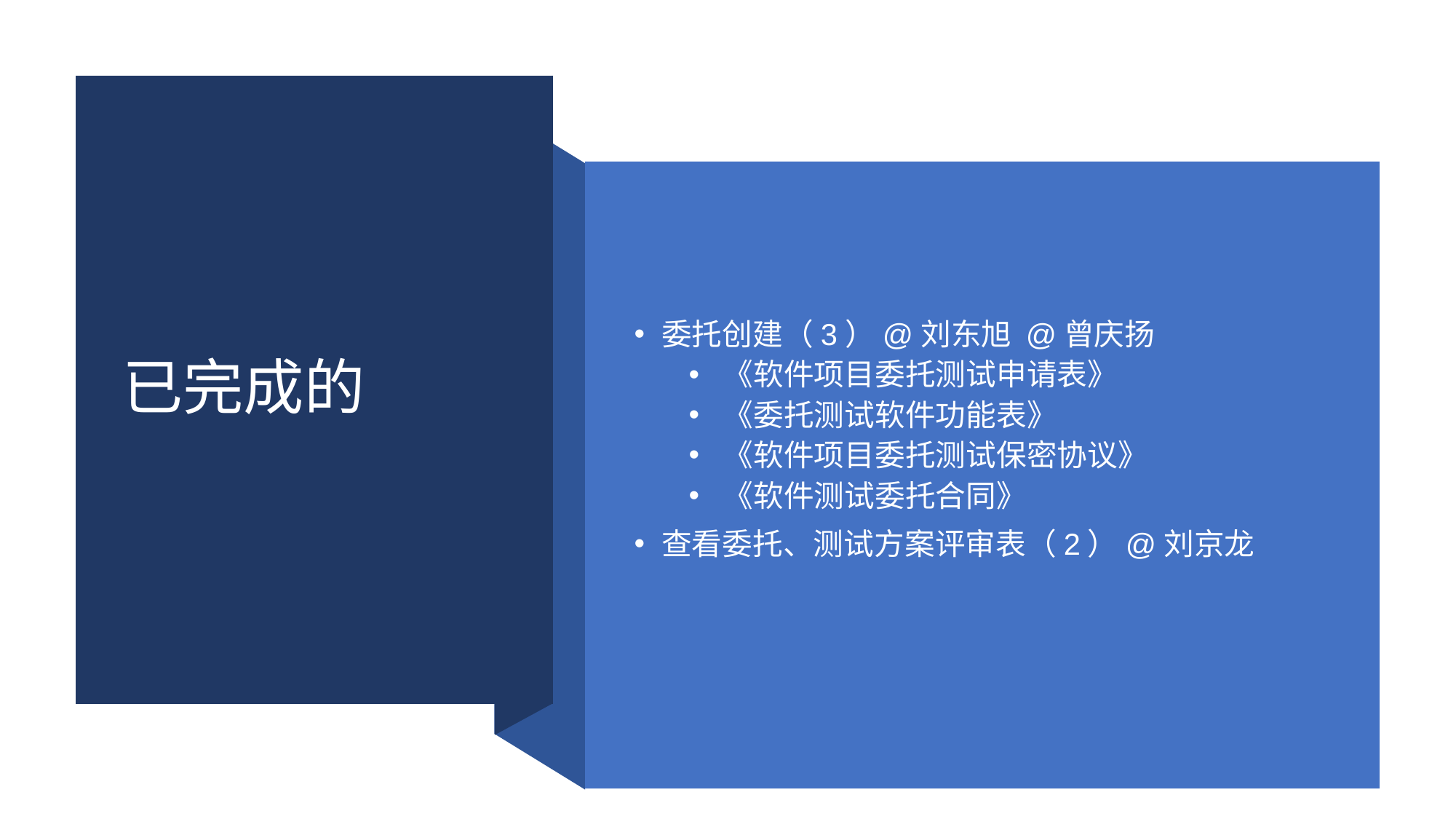

# 已完成的

委托创建（3）@刘东旭 @曾庆扬
《软件项目委托测试申请表》
《委托测试软件功能表》
《软件项目委托测试保密协议》
《软件测试委托合同》
查看委托、测试方案评审表（2）@刘京龙